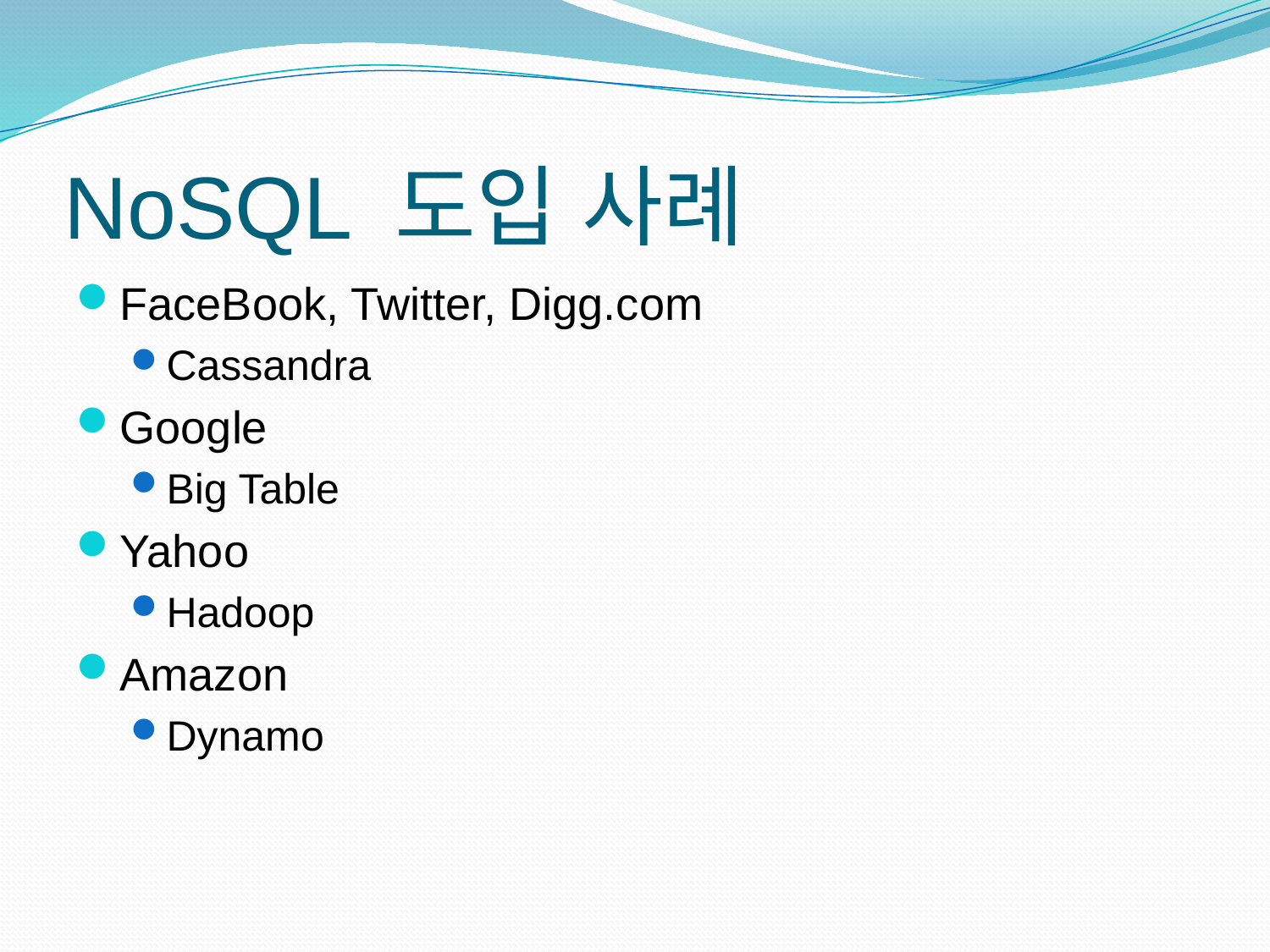

# NoSQL 도입 사례
FaceBook, Twitter, Digg.com
Cassandra
Google
Big Table
Yahoo
Hadoop
Amazon
Dynamo